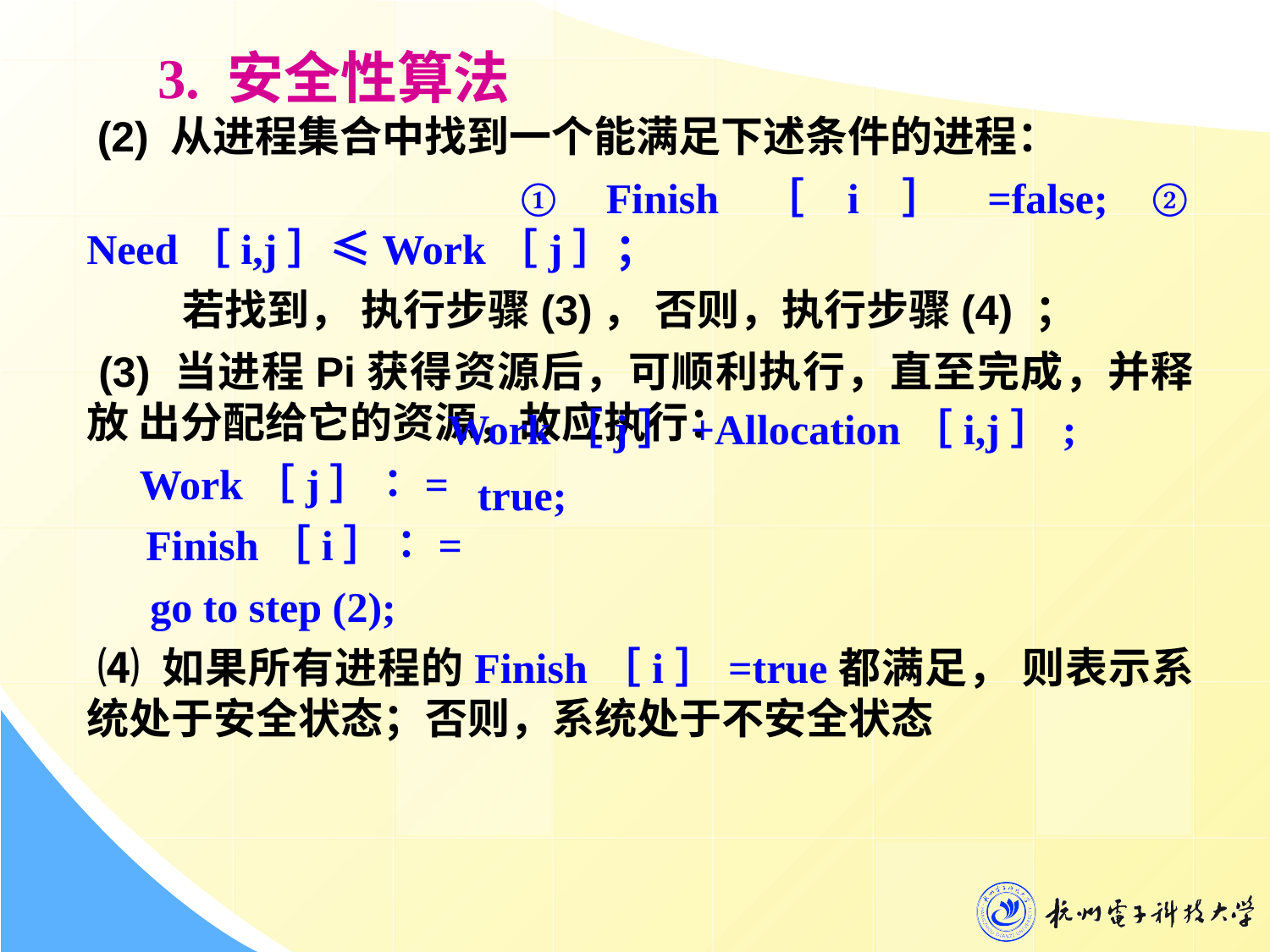

3. 安全性算法
 (2) 从进程集合中找到一个能满足下述条件的进程：
          ① Finish［i］=false; ② Need［i,j］≤Work［j］；
         若找到， 执行步骤(3)， 否则，执行步骤(4) ；
 (3) 当进程Pi获得资源后，可顺利执行，直至完成，并释放 出分配给它的资源，故应执行：
     Work［j］∶=
     Finish［i］∶=
      go to step (2);
 ⑷ 如果所有进程的Finish［i］=true都满足， 则表示系统处于安全状态；否则，系统处于不安全状态
Work［j］+Allocation［i,j］;
true;